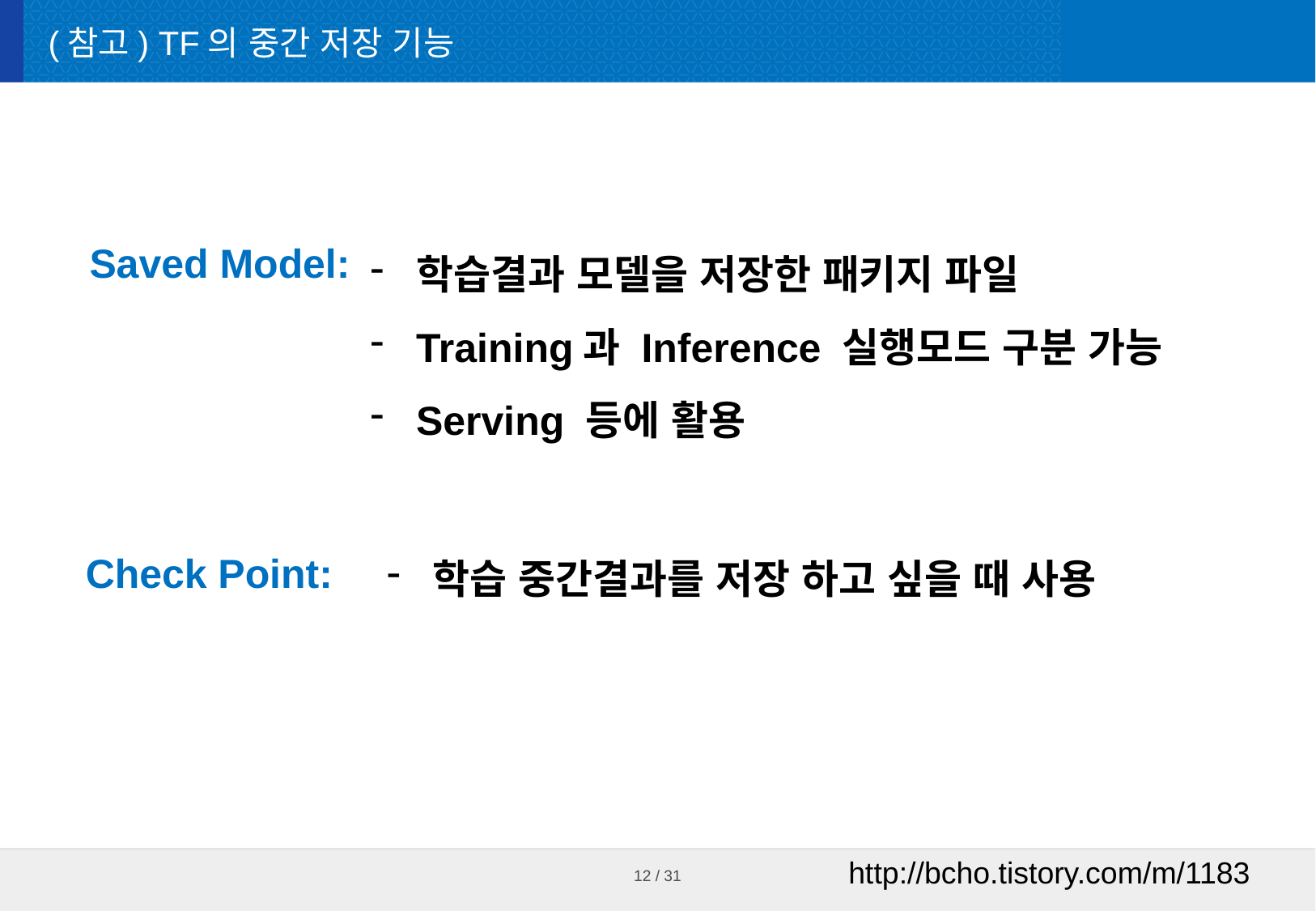

# (참고) TF의 중간 저장 기능
학습결과 모델을 저장한 패키지 파일
Training과 Inference 실행모드 구분 가능
Serving 등에 활용
Saved Model:
학습 중간결과를 저장 하고 싶을 때 사용
Check Point:
http://bcho.tistory.com/m/1183